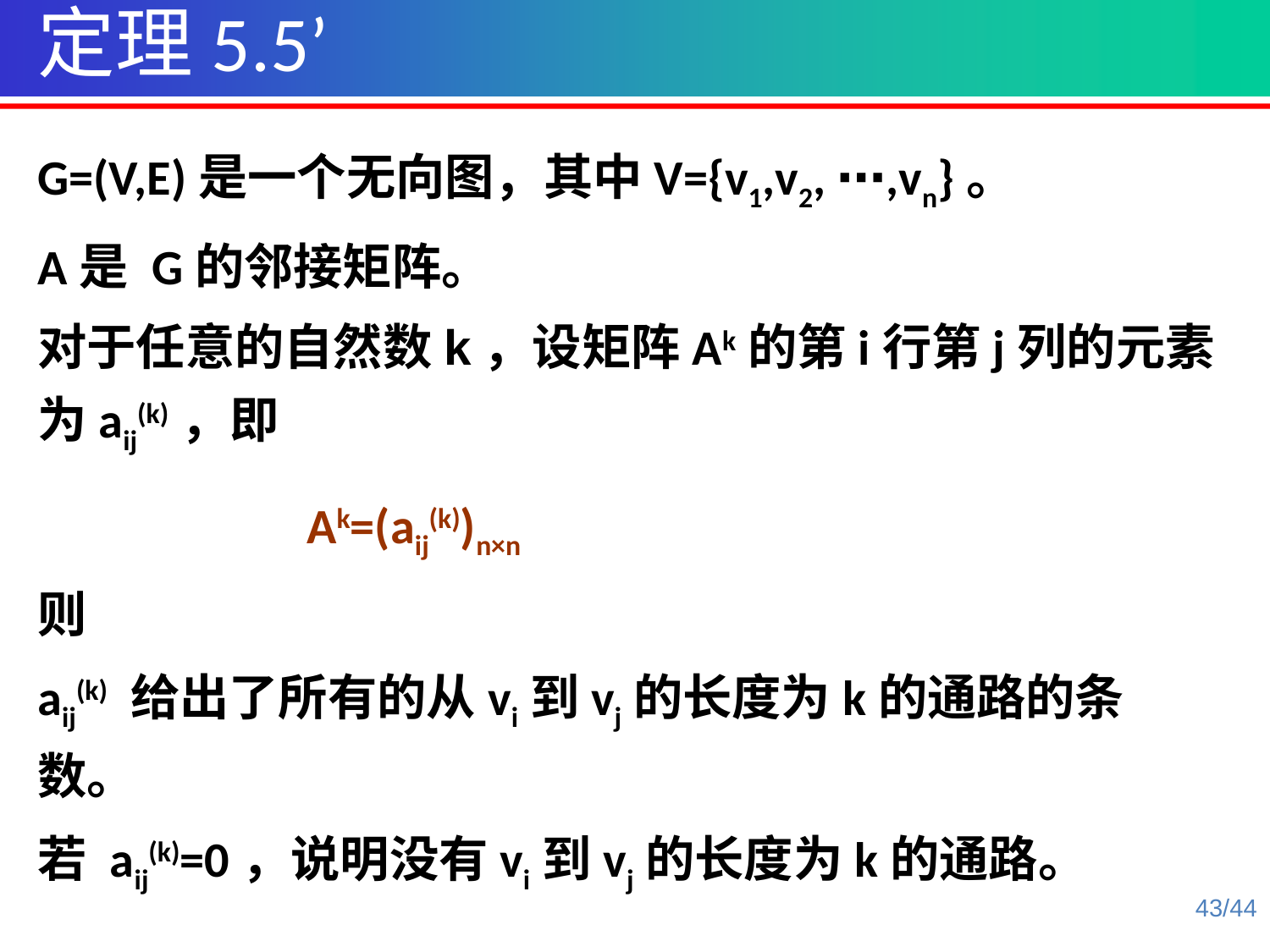

定理5.5’
G=(V,E)是一个无向图，其中V={v1,v2, ⋯,vn}。
A是 G的邻接矩阵。
对于任意的自然数k，设矩阵Ak的第i行第j列的元素为aij(k)，即
                        Ak=(aij(k))n×n
则
aij(k) 给出了所有的从vi到vj的长度为k的通路的条数。
若 aij(k)=0，说明没有vi到vj的长度为k的通路。
43/44